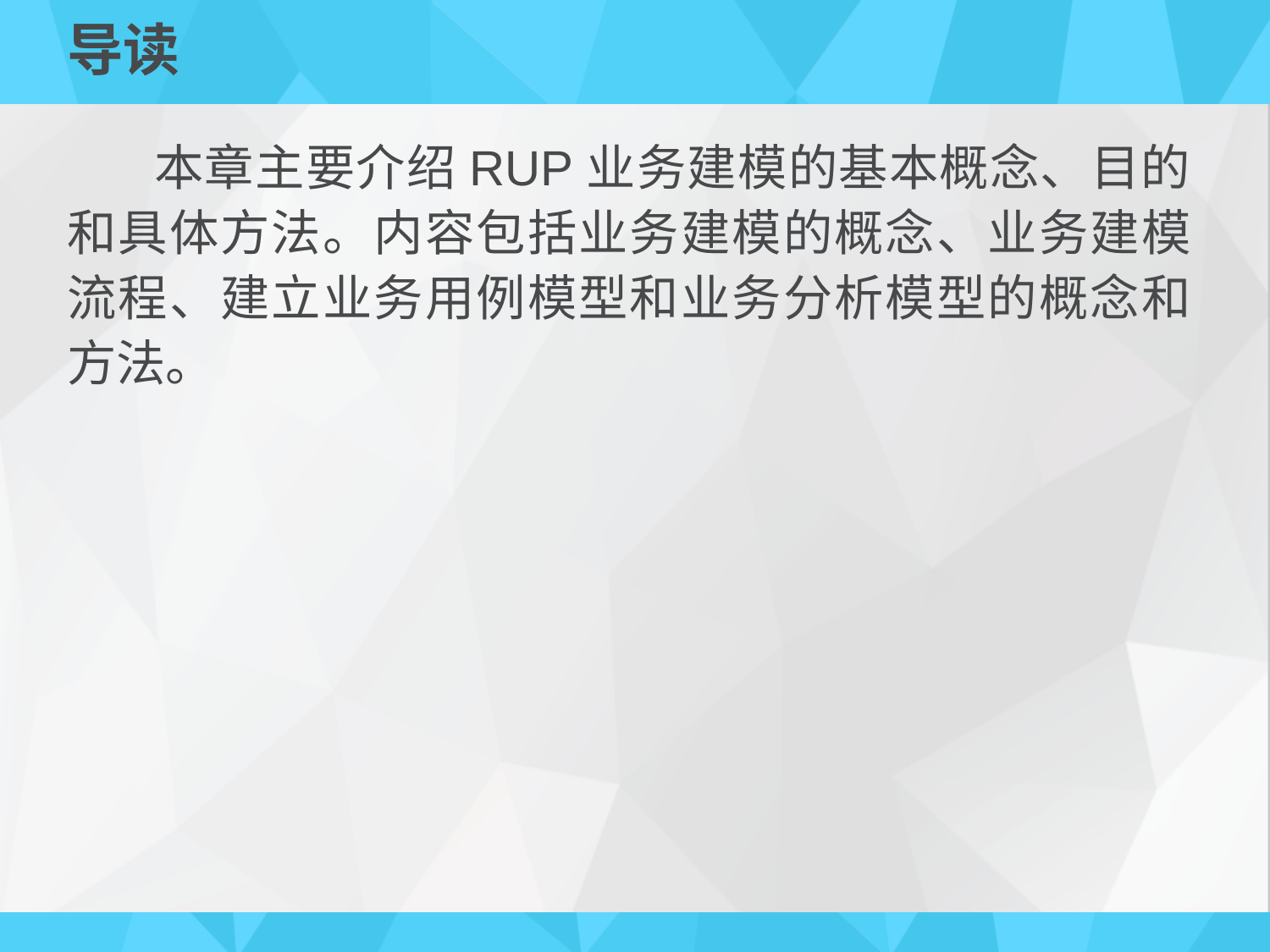

# 导读
本章主要介绍RUP业务建模的基本概念、目的和具体方法。内容包括业务建模的概念、业务建模流程、建立业务用例模型和业务分析模型的概念和方法。